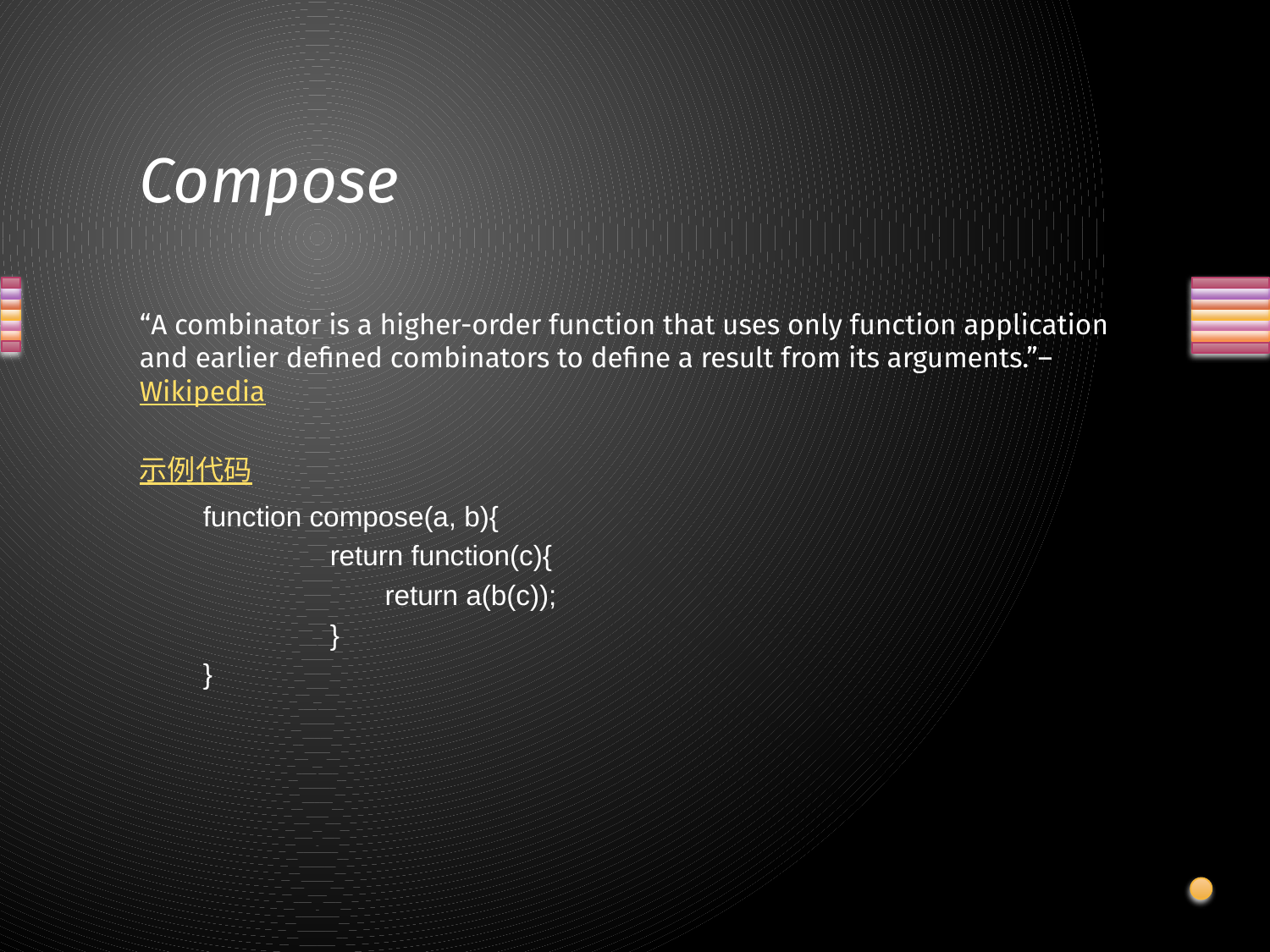

# Compose

“A combinator is a higher-order function that uses only function application and earlier defined combinators to define a result from its arguments.”–Wikipedia

示例代码
function compose(a, b){
	return function(c){
	       return a(b(c));
	}
}